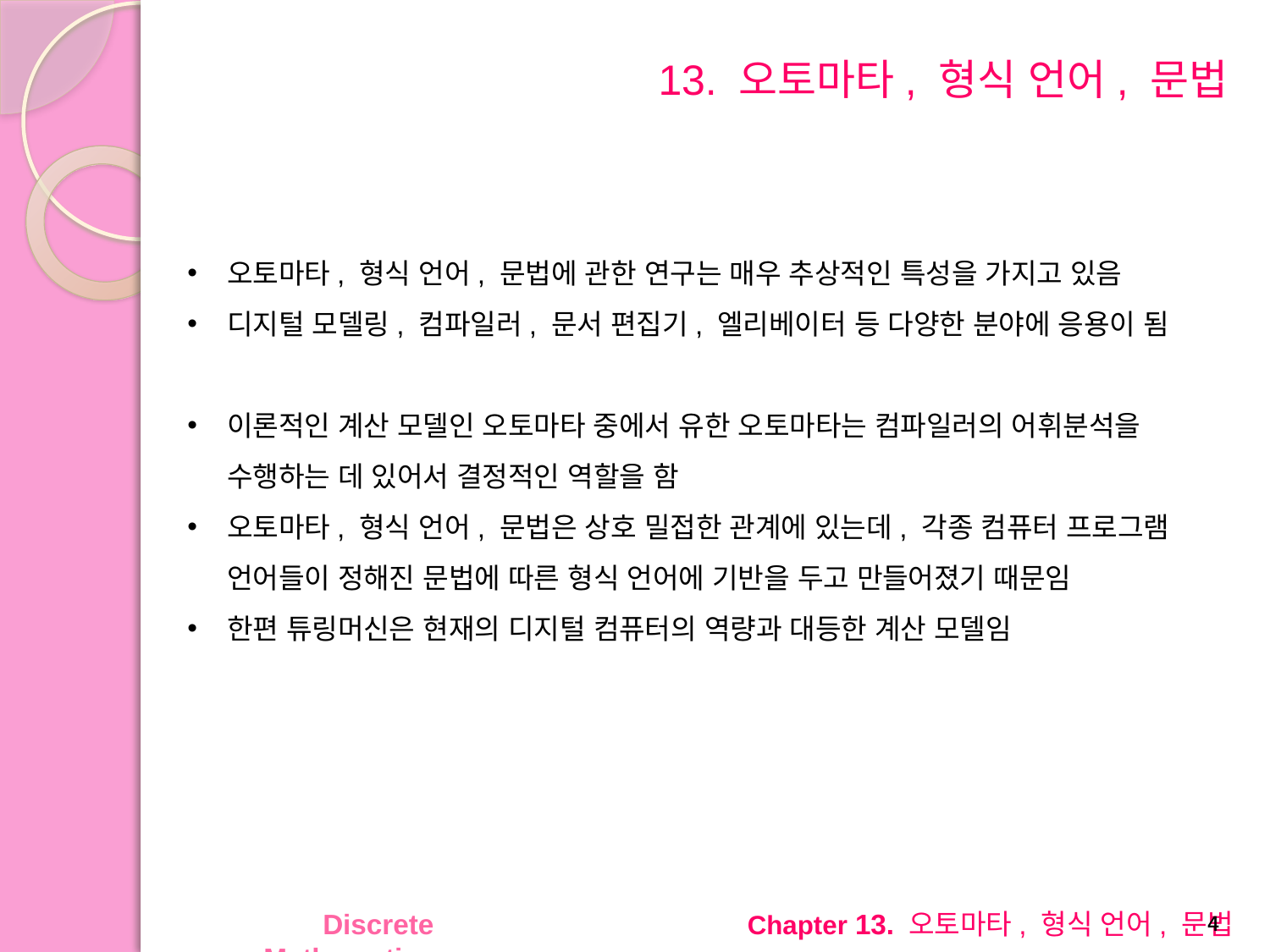

# 13. 오토마타, 형식 언어, 문법
오토마타, 형식 언어, 문법에 관한 연구는 매우 추상적인 특성을 가지고 있음
디지털 모델링, 컴파일러, 문서 편집기, 엘리베이터 등 다양한 분야에 응용이 됨

이론적인 계산 모델인 오토마타 중에서 유한 오토마타는 컴파일러의 어휘분석을 수행하는 데 있어서 결정적인 역할을 함
오토마타, 형식 언어, 문법은 상호 밀접한 관계에 있는데, 각종 컴퓨터 프로그램 언어들이 정해진 문법에 따른 형식 언어에 기반을 두고 만들어졌기 때문임
한편 튜링머신은 현재의 디지털 컴퓨터의 역량과 대등한 계산 모델임
Discrete Mathematics
Chapter 13. 오토마타, 형식 언어, 문법
4